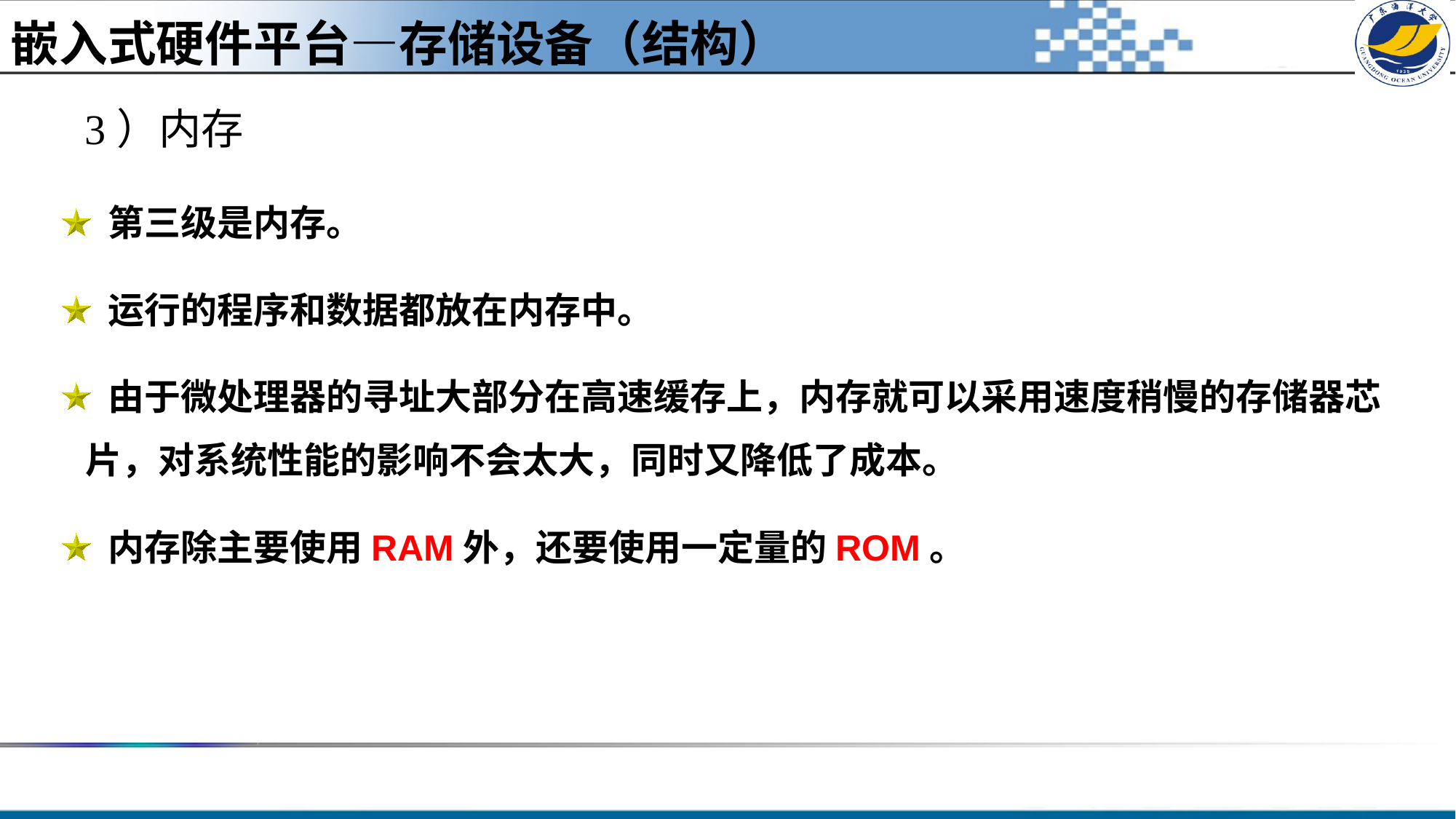

嵌入式硬件平台—存储设备（结构）
   3）内存
 第三级是内存。
 运行的程序和数据都放在内存中。
 由于微处理器的寻址大部分在高速缓存上，内存就可以采用速度稍慢的存储器芯片，对系统性能的影响不会太大，同时又降低了成本。
 内存除主要使用RAM外，还要使用一定量的ROM。
42